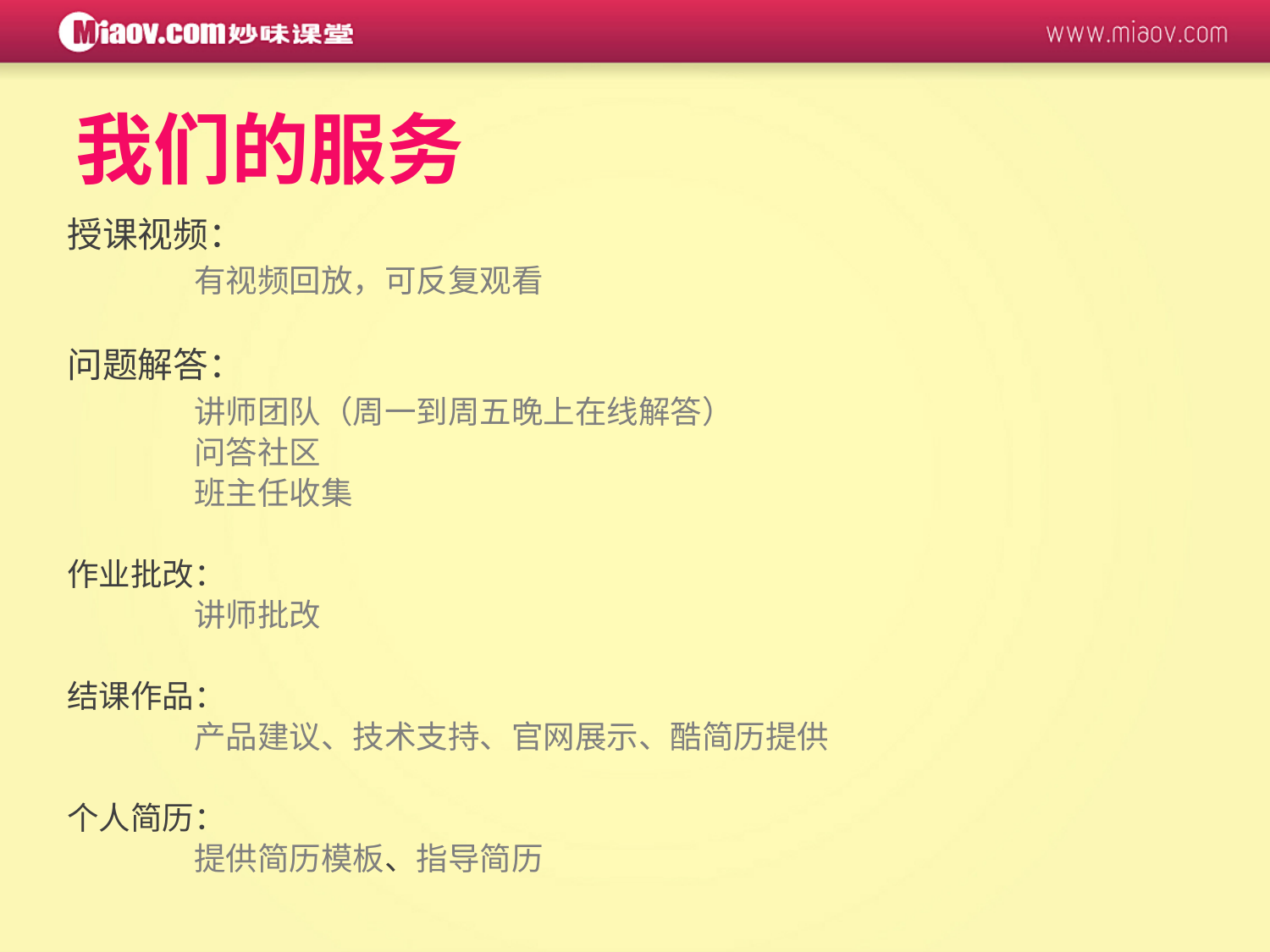

# 我们的服务

授课视频：
	有视频回放，可反复观看

问题解答：
	讲师团队（周一到周五晚上在线解答）
	问答社区
	班主任收集

作业批改：
	讲师批改

结课作品：
	产品建议、技术支持、官网展示、酷简历提供

个人简历：
	提供简历模板、指导简历